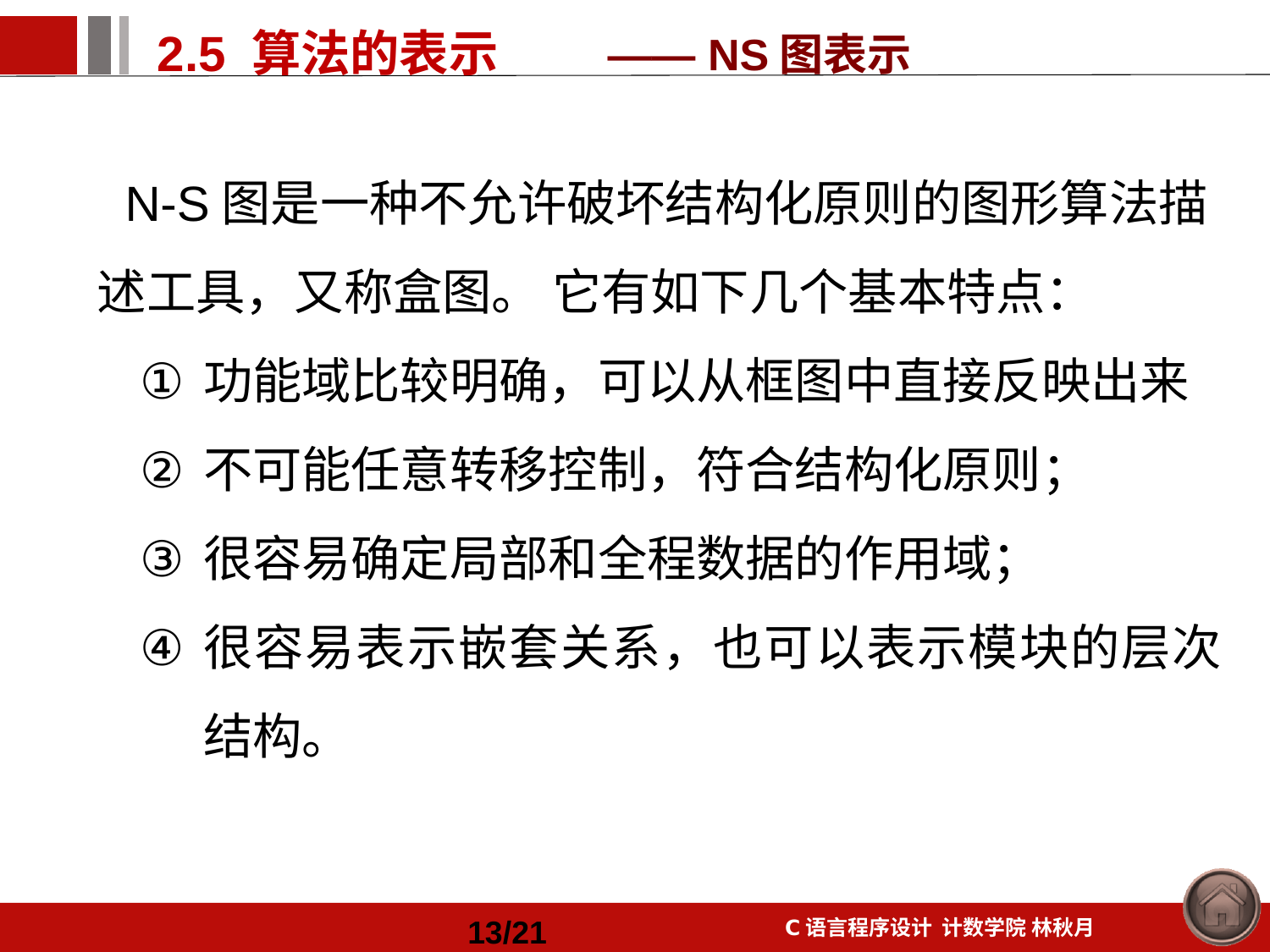

—— NS图表示
	  N-S图是一种不允许破坏结构化原则的图形算法描述工具，又称盒图。 它有如下几个基本特点：
功能域比较明确，可以从框图中直接反映出来
不可能任意转移控制，符合结构化原则；
很容易确定局部和全程数据的作用域；
很容易表示嵌套关系，也可以表示模块的层次结构。